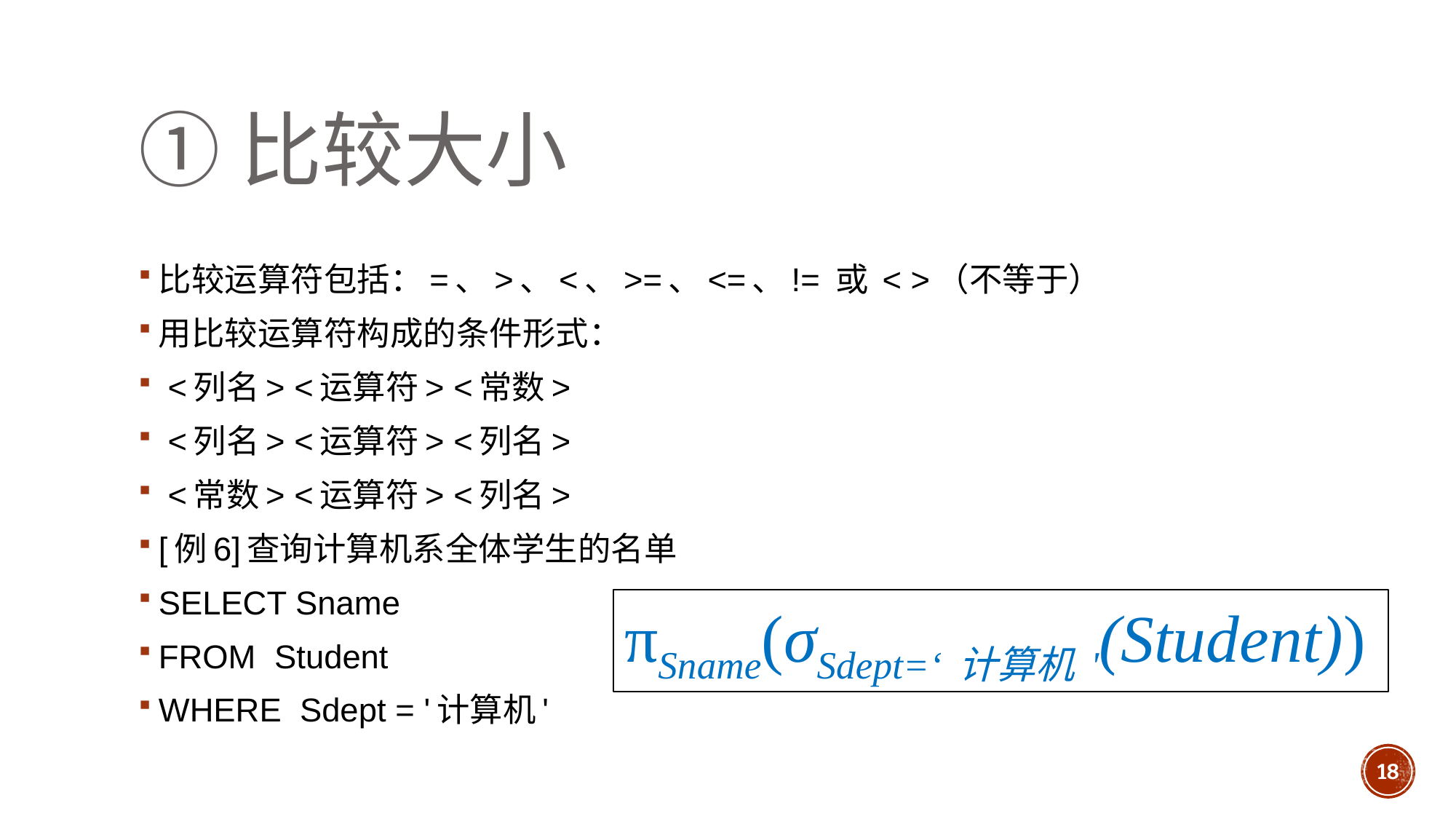

# ①比较大小
比较运算符包括：=、>、<、>=、<=、!= 或 < >（不等于）
用比较运算符构成的条件形式：
 <列名> <运算符> <常数>
 <列名> <运算符> <列名>
 <常数> <运算符> <列名>
[例6]查询计算机系全体学生的名单
SELECT Sname
FROM  Student
WHERE  Sdept = '计算机'

πSname(σSdept=‘计算机'(Student))
18